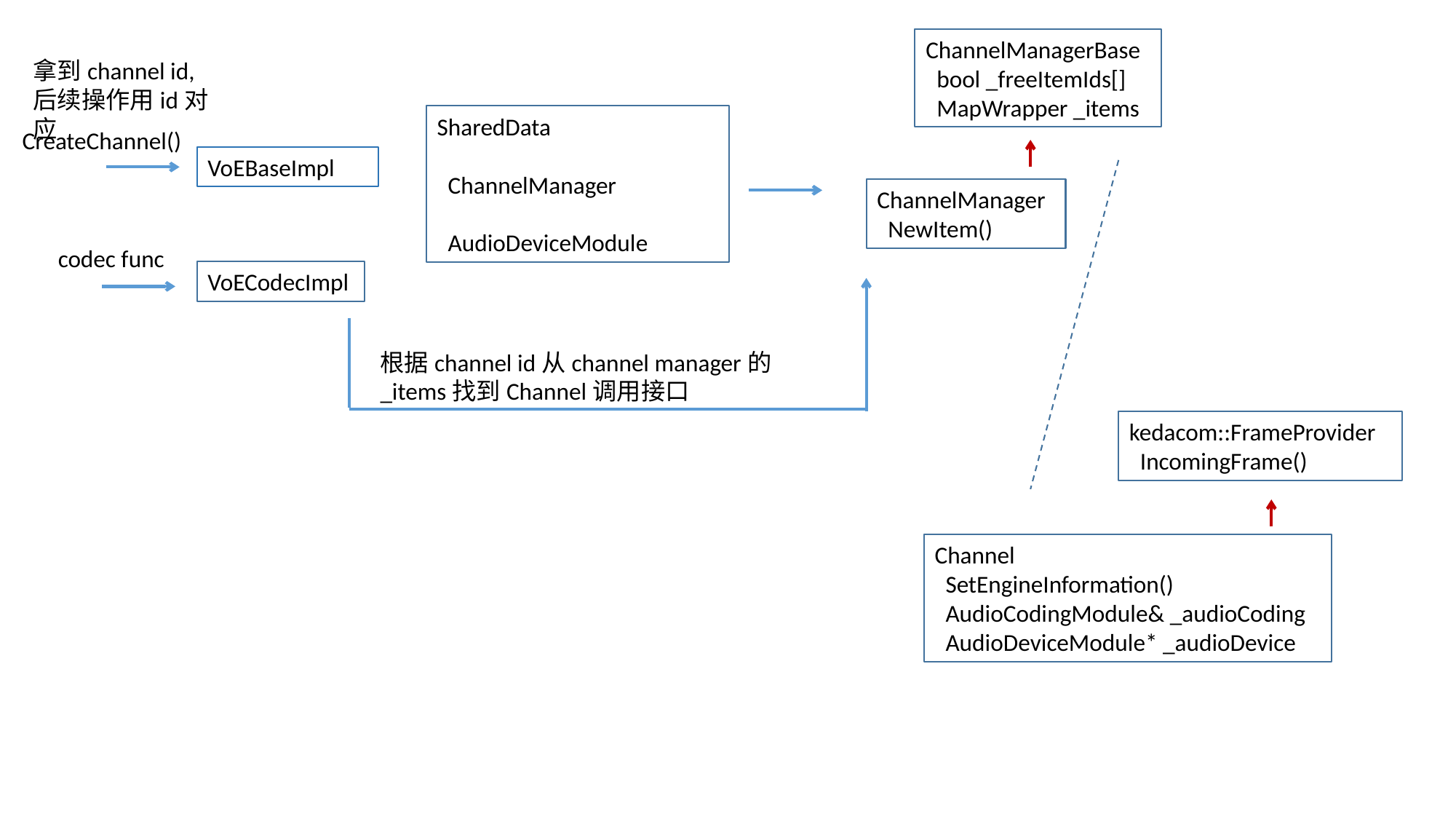

ChannelManagerBase
  bool _freeItemIds[]
  MapWrapper _items
拿到channel id,
后续操作用id对应
SharedData

  ChannelManager

  AudioDeviceModule
CreateChannel()
VoEBaseImpl
ChannelManager
  NewItem()
codec func
VoECodecImpl
根据channel id从channel manager的
_items找到Channel调用接口
kedacom::FrameProvider
  IncomingFrame()
Channel
  SetEngineInformation()
  AudioCodingModule& _audioCoding
  AudioDeviceModule* _audioDevice